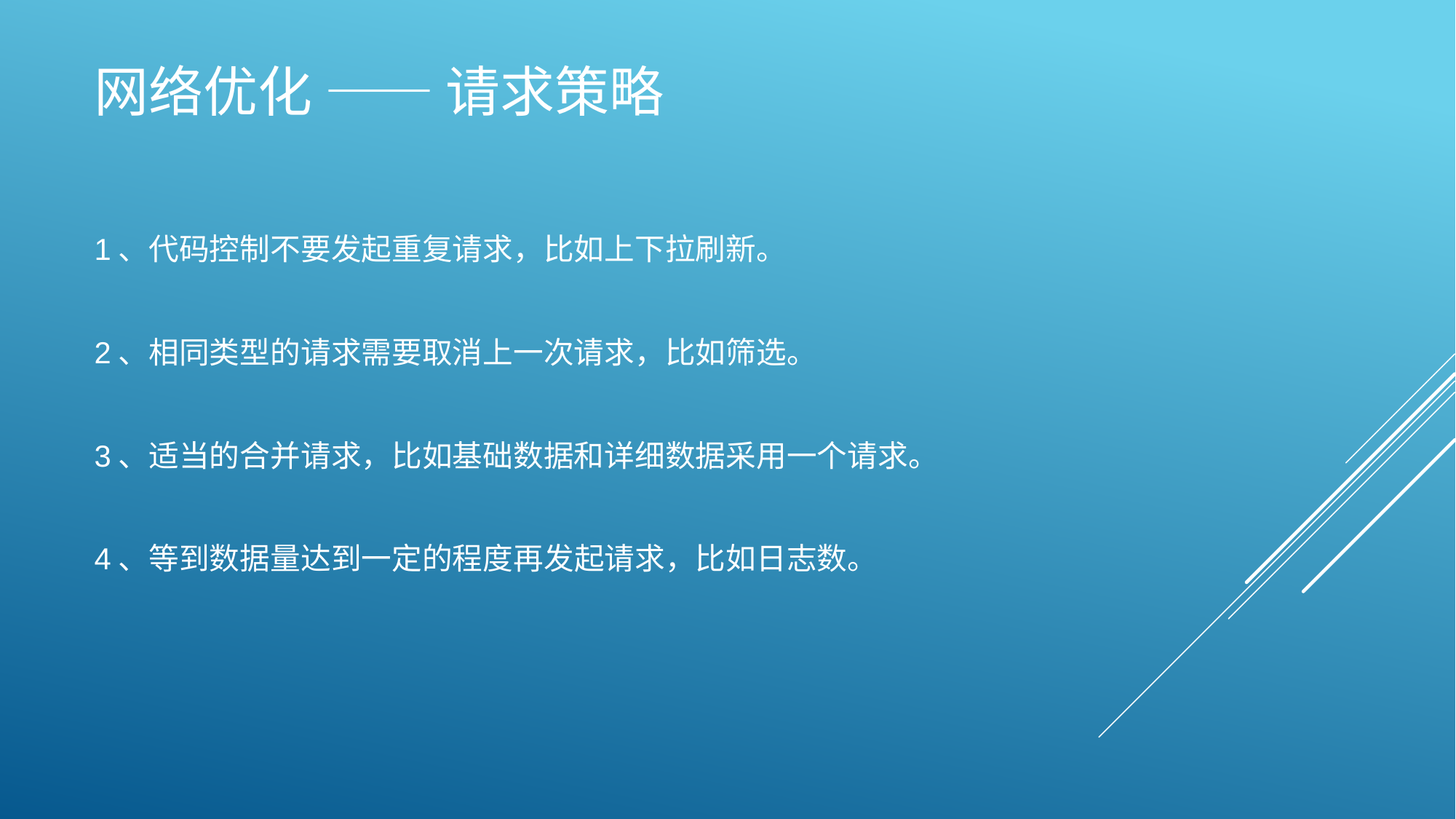

# 网络优化 —— 请求策略
1、代码控制不要发起重复请求，比如上下拉刷新。

2、相同类型的请求需要取消上一次请求，比如筛选。

3、适当的合并请求，比如基础数据和详细数据采用一个请求。

4、等到数据量达到一定的程度再发起请求，比如日志数。